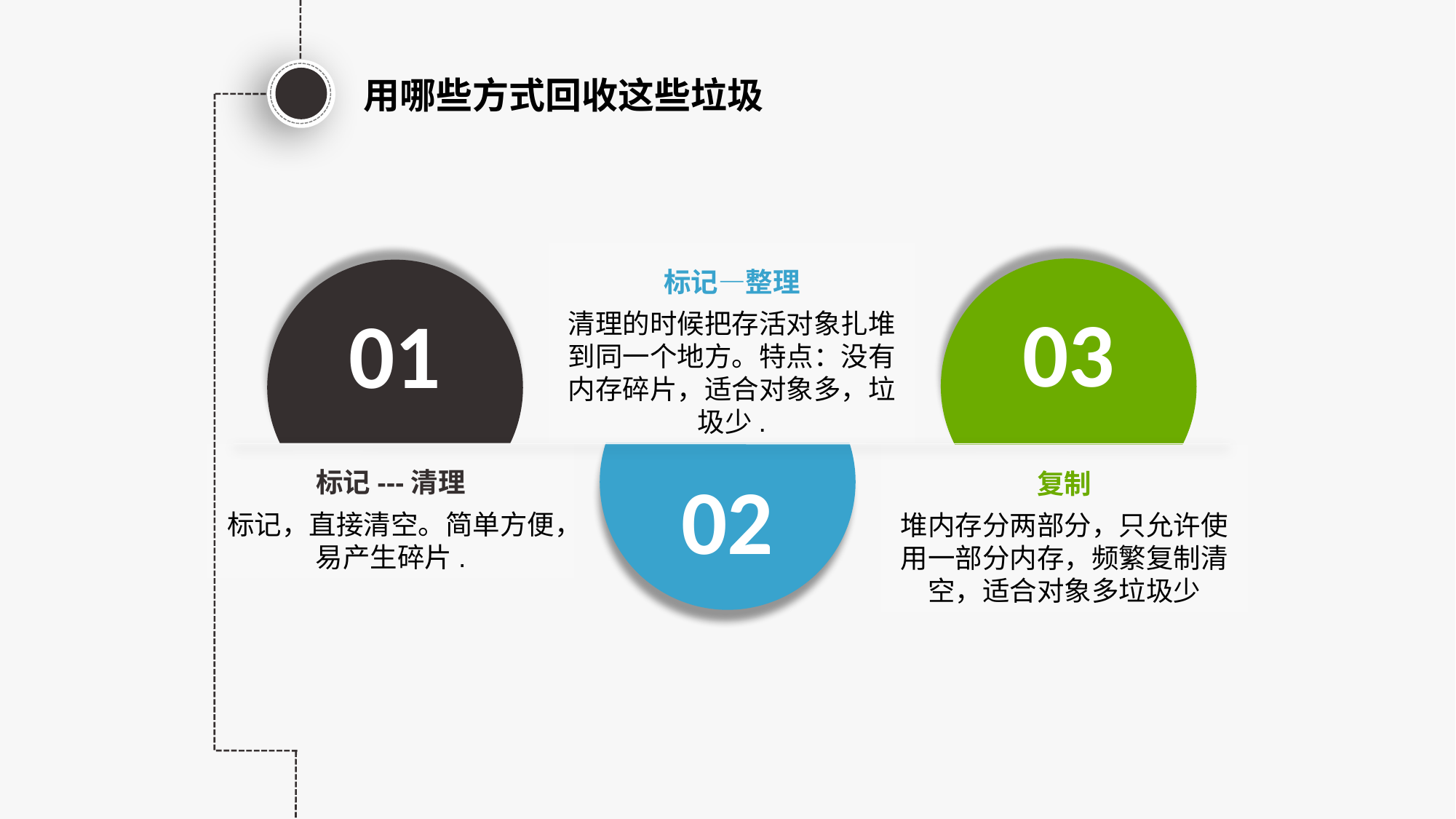

用哪些方式回收这些垃圾

标记—整理
清理的时候把存活对象扎堆到同一个地方。特点：没有内存碎片，适合对象多，垃圾少.
03
01
02
标记---清理
标记，直接清空。简单方便，易产生碎片.
复制
堆内存分两部分，只允许使用一部分内存，频繁复制清空，适合对象多垃圾少